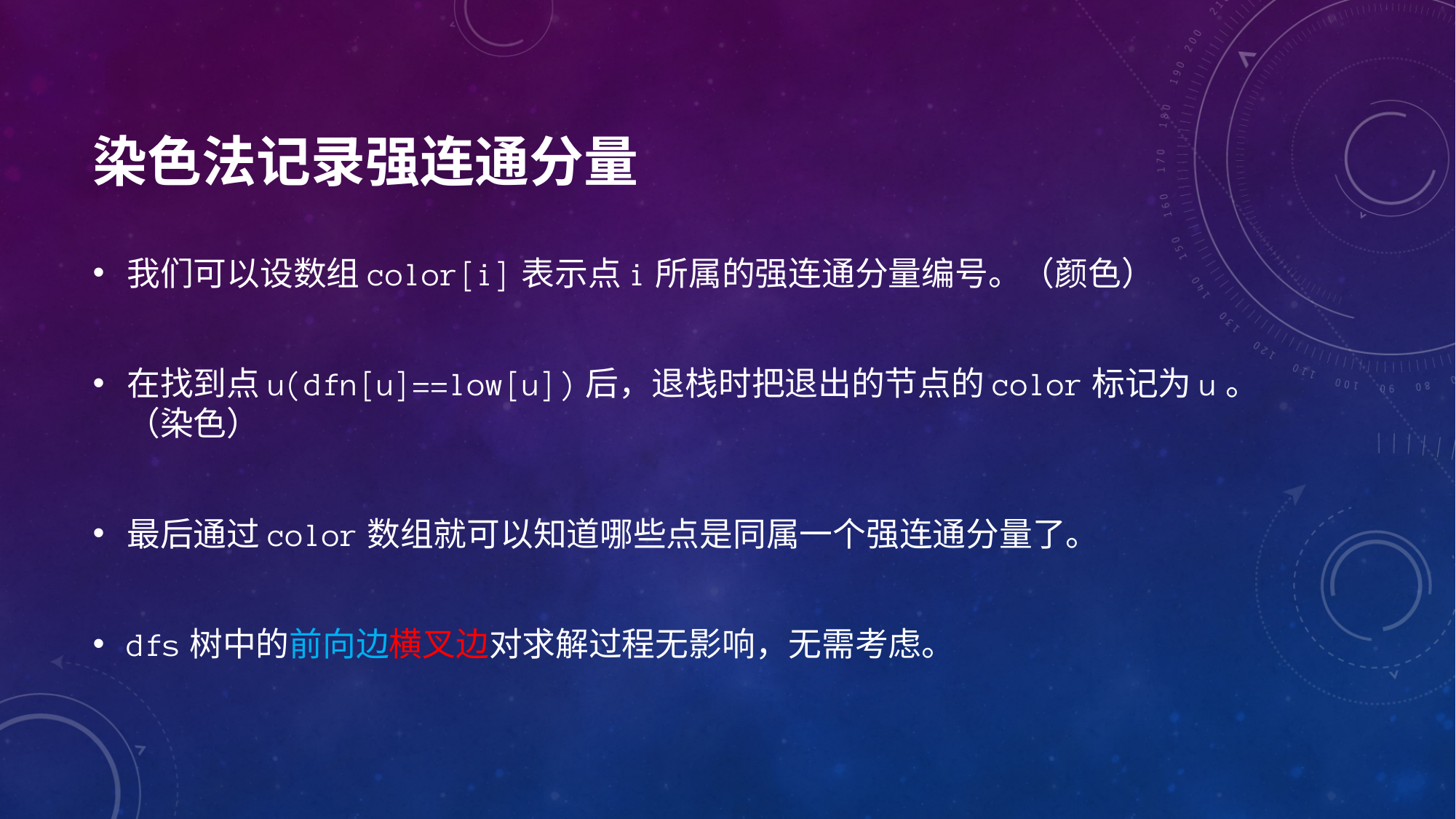

# 染色法记录强连通分量
我们可以设数组color[i]表示点i所属的强连通分量编号。（颜色）

在找到点u(dfn[u]==low[u])后，退栈时把退出的节点的color标记为u。（染色）

最后通过color数组就可以知道哪些点是同属一个强连通分量了。

dfs树中的前向边横叉边对求解过程无影响，无需考虑。